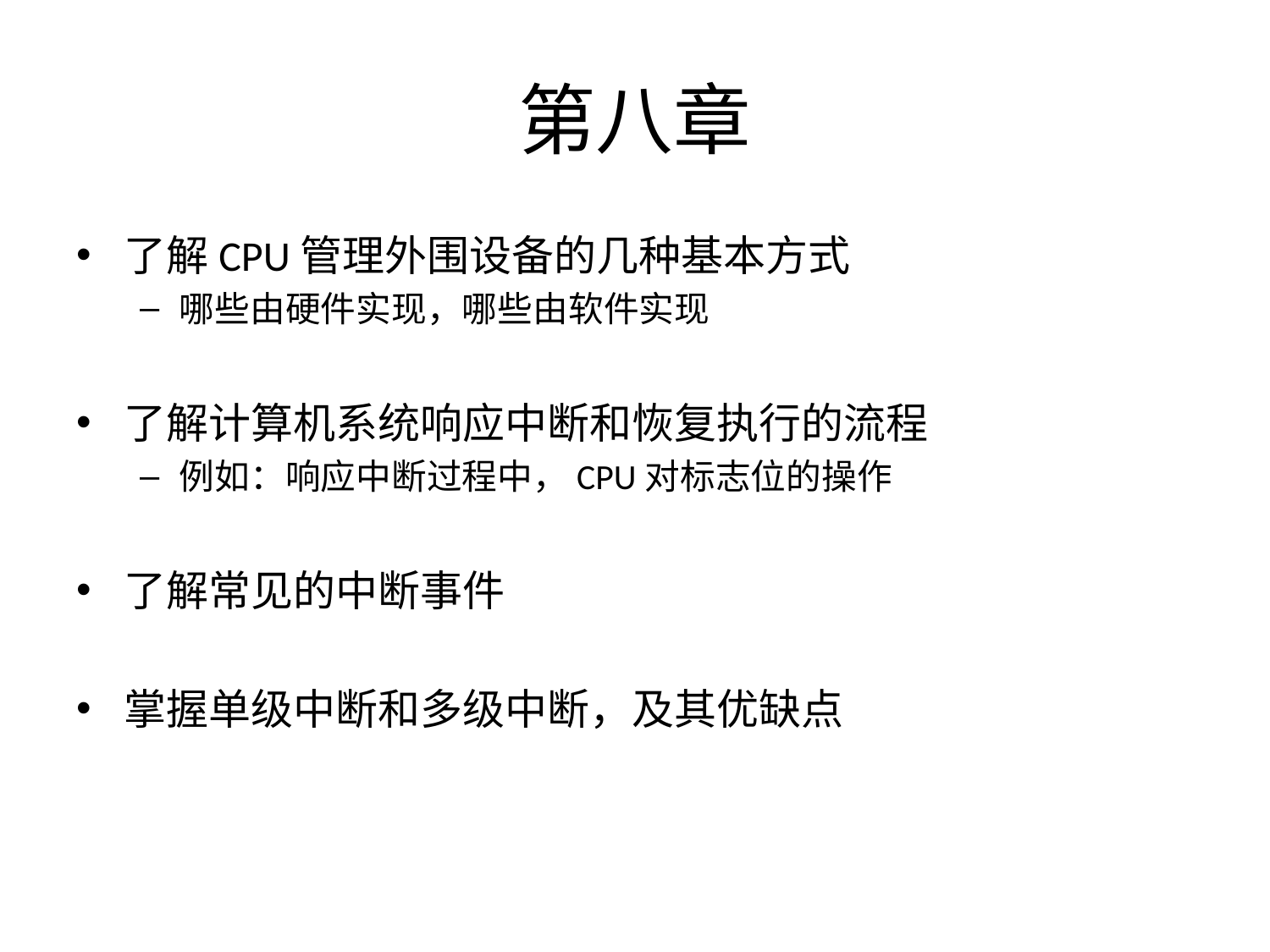

# 第八章
了解CPU管理外围设备的几种基本方式
哪些由硬件实现，哪些由软件实现

了解计算机系统响应中断和恢复执行的流程
例如：响应中断过程中，CPU对标志位的操作

了解常见的中断事件

掌握单级中断和多级中断，及其优缺点